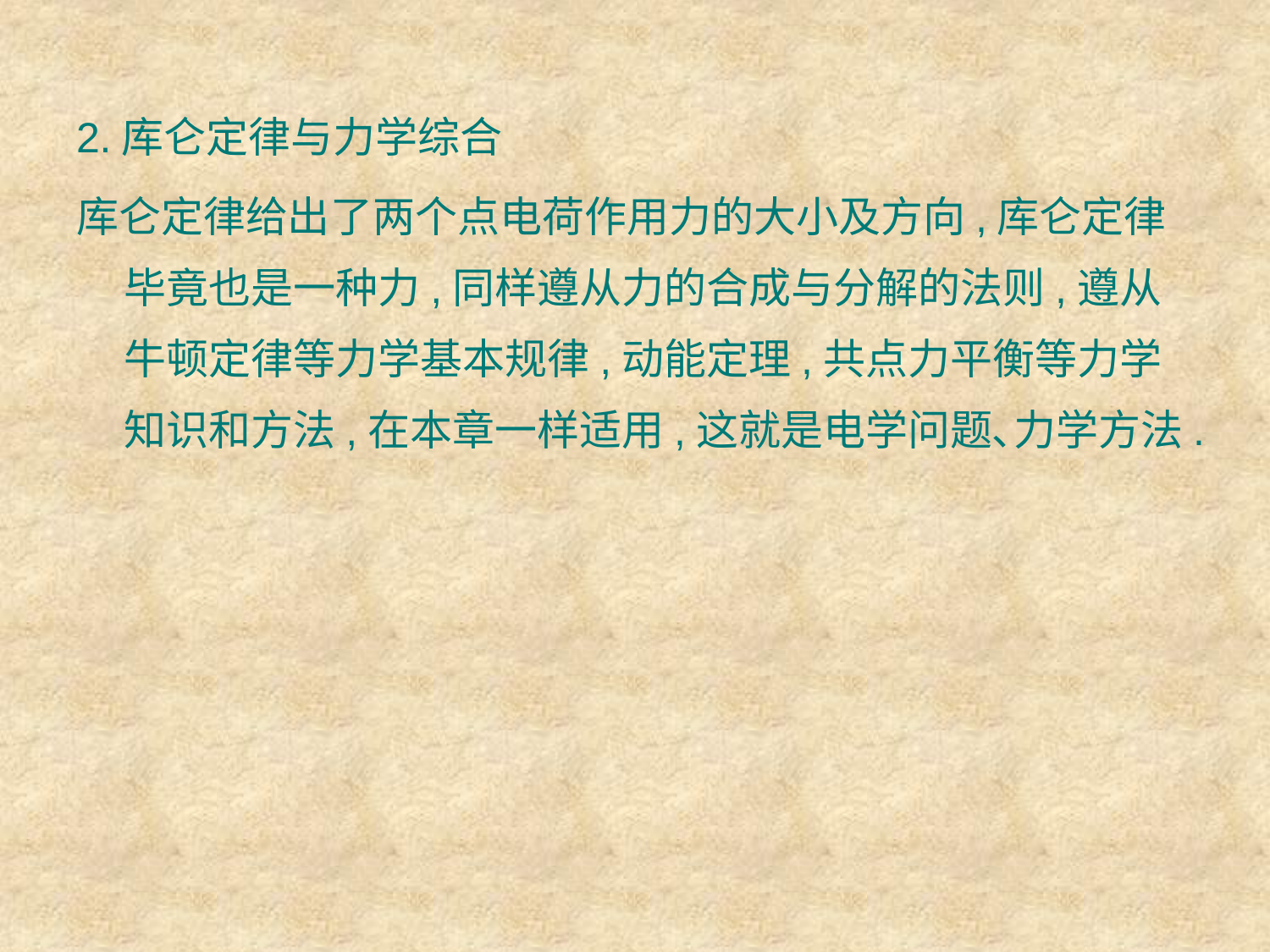

2.库仑定律与力学综合
库仑定律给出了两个点电荷作用力的大小及方向,库仑定律毕竟也是一种力,同样遵从力的合成与分解的法则,遵从牛顿定律等力学基本规律,动能定理,共点力平衡等力学知识和方法,在本章一样适用,这就是电学问题､力学方法.